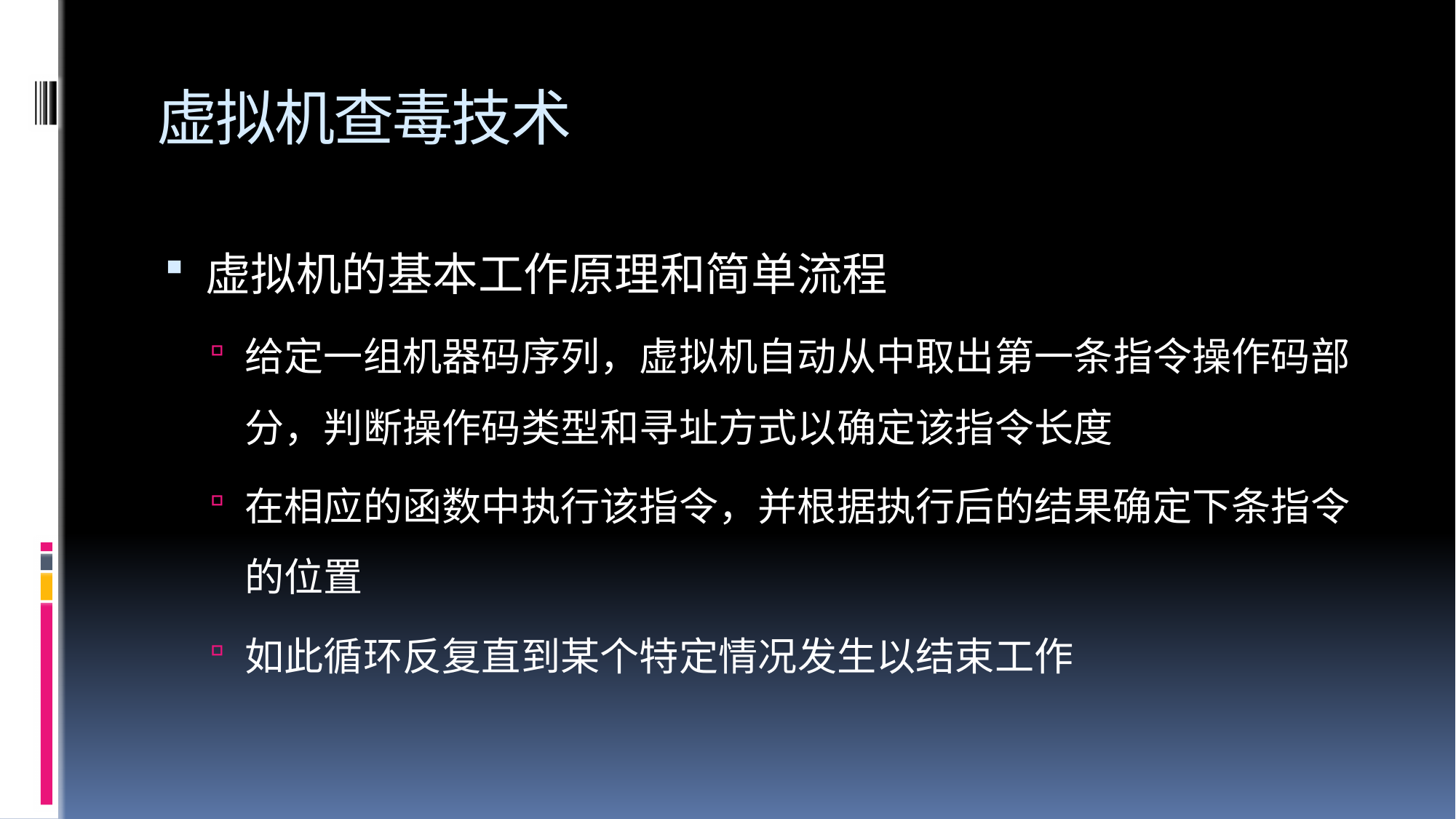

# 虚拟机查毒技术
虚拟机的基本工作原理和简单流程
给定一组机器码序列，虚拟机自动从中取出第一条指令操作码部分，判断操作码类型和寻址方式以确定该指令长度
在相应的函数中执行该指令，并根据执行后的结果确定下条指令的位置
如此循环反复直到某个特定情况发生以结束工作